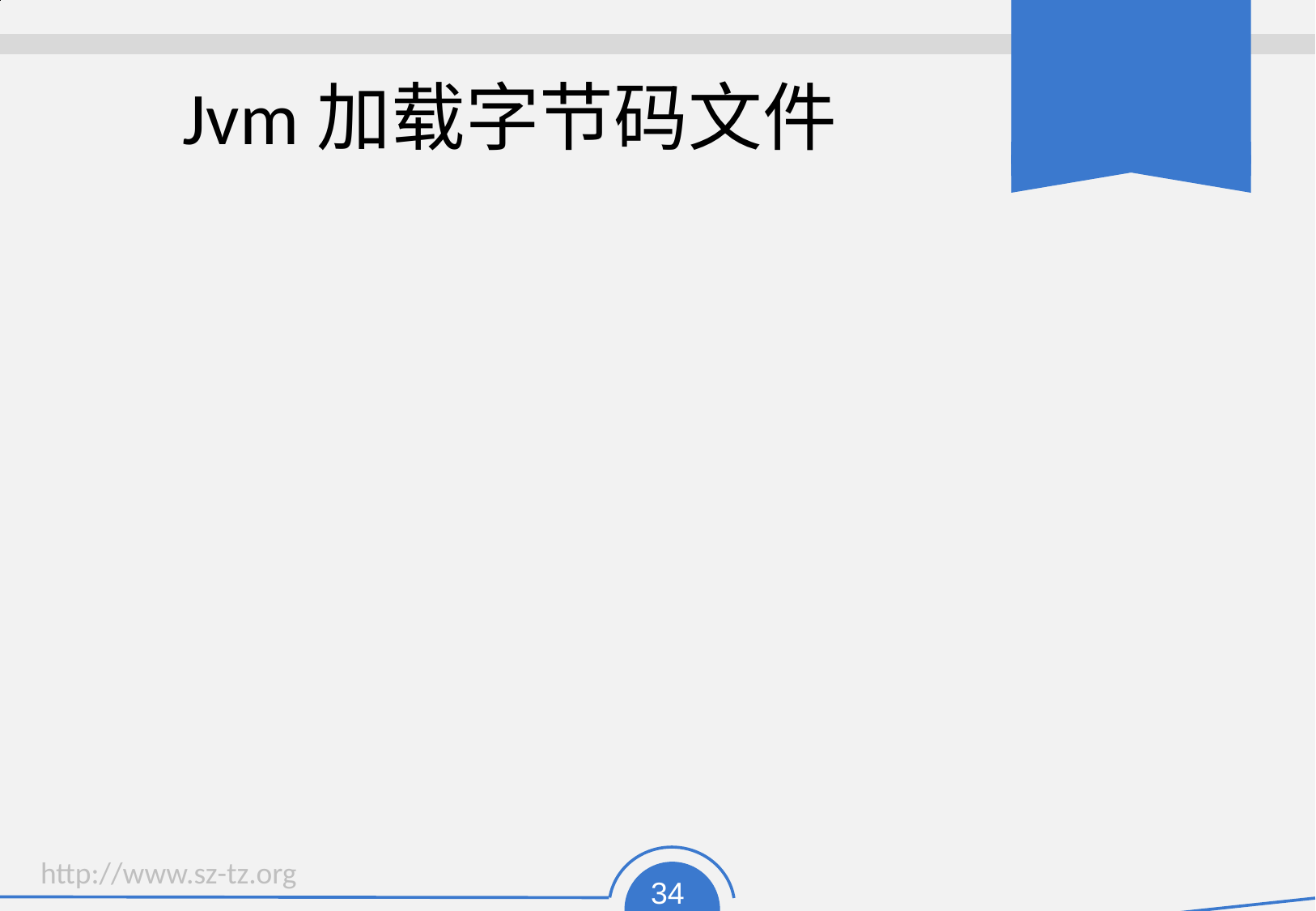

# Jvm加载字节码文件
- 加载代码  (类加载器)
       将class字节码文件读入内存,并放在数据的方法区,在堆区中创建
java.lang.Class对象,用于封装类在方法区内的数据结构
- 连接       把已经读入内存的类的二进制数据合并到jvm运行环境中去
-  验证代码  (字节码校验器)
       保证加载类有正确的内部结构,并与其他类协调一致辞主要有以下几
个方面:文件结构检查,语义检查,字节码验证,二进制兼容的验证
-准备       Jvm为类的静态变量分配内存,并调置默认的初始值
-解析       Jvm把类的二进制数据中的符号引用替换为直接引用
-  执行代码  (解释器)       Jvm执行类初始化语句,为类静态变量赋以初值